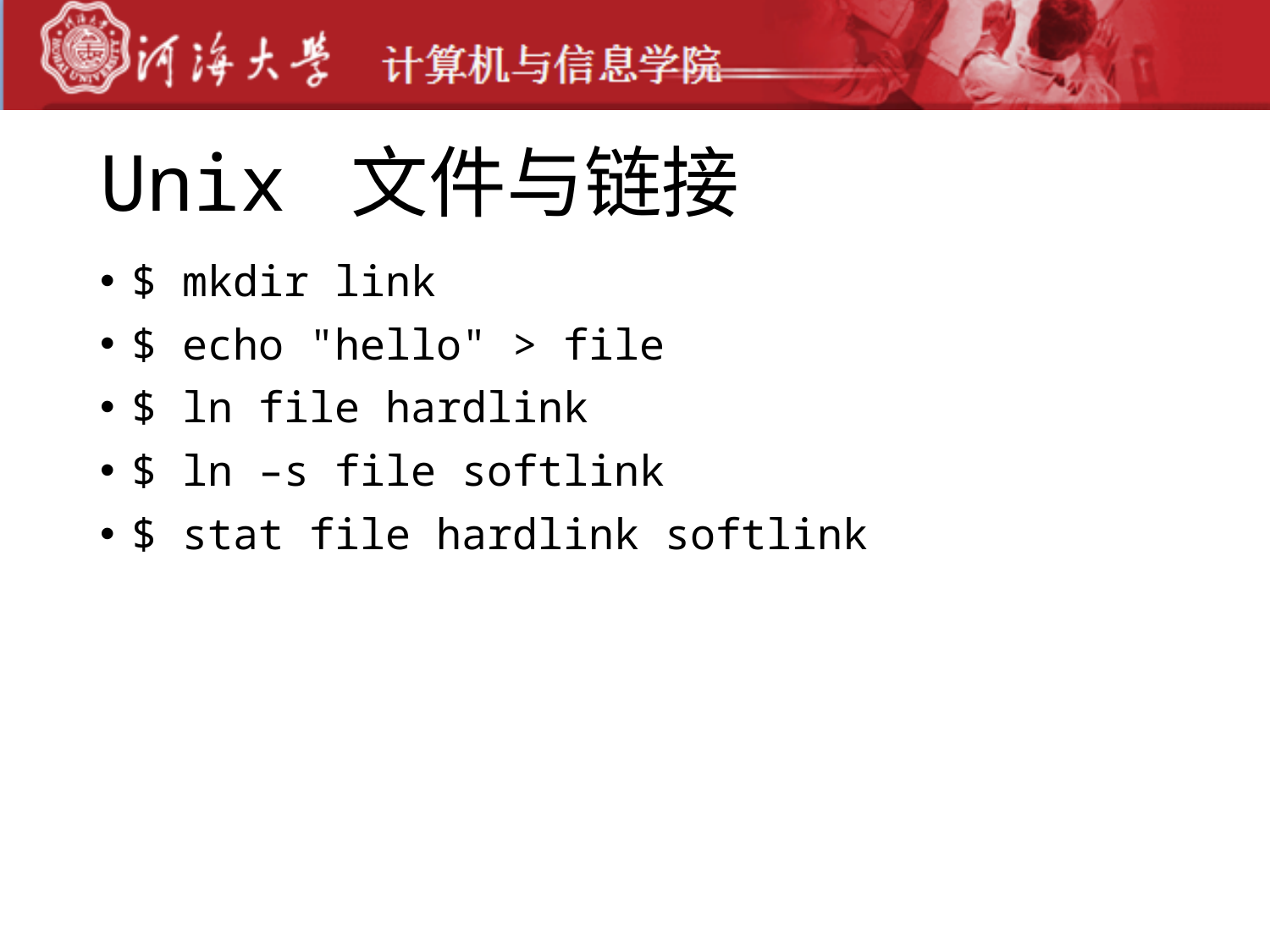

# Unix 文件与链接
$ mkdir link
$ echo "hello" > file
$ ln file hardlink
$ ln –s file softlink
$ stat file hardlink softlink